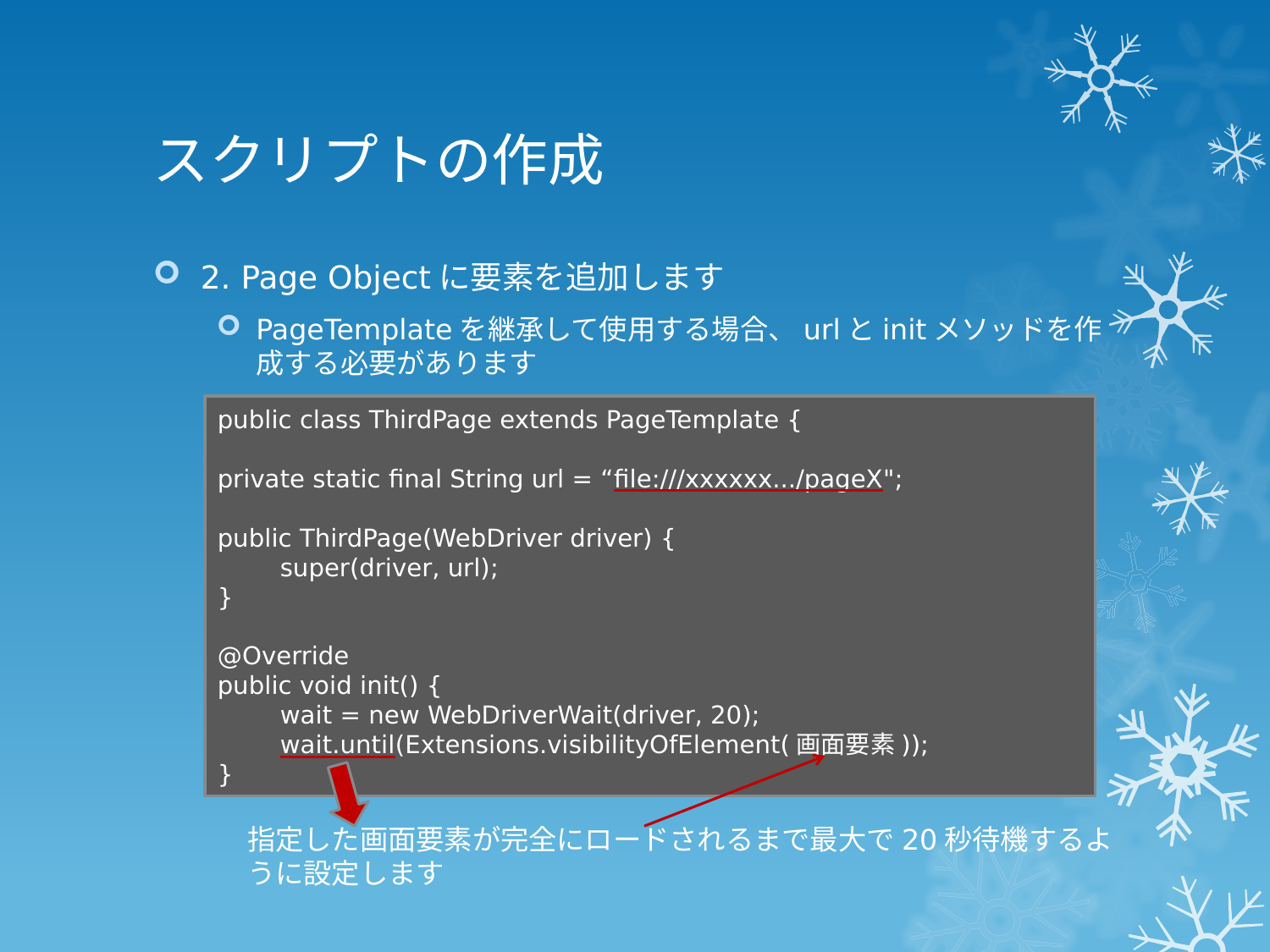

# スクリプトの作成
2. Page Objectに要素を追加します
PageTemplateを継承して使用する場合、urlとinitメソッドを作成する必要があります
public class ThirdPage extends PageTemplate {

private static final String url = “file:///xxxxxx.../pageX";

public ThirdPage(WebDriver driver) {
        super(driver, url);
}

@Override
public void init() {
        wait = new WebDriverWait(driver, 20);
        wait.until(Extensions.visibilityOfElement(画面要素));
}

指定した画面要素が完全にロードされるまで最大で20秒待機するように設定します